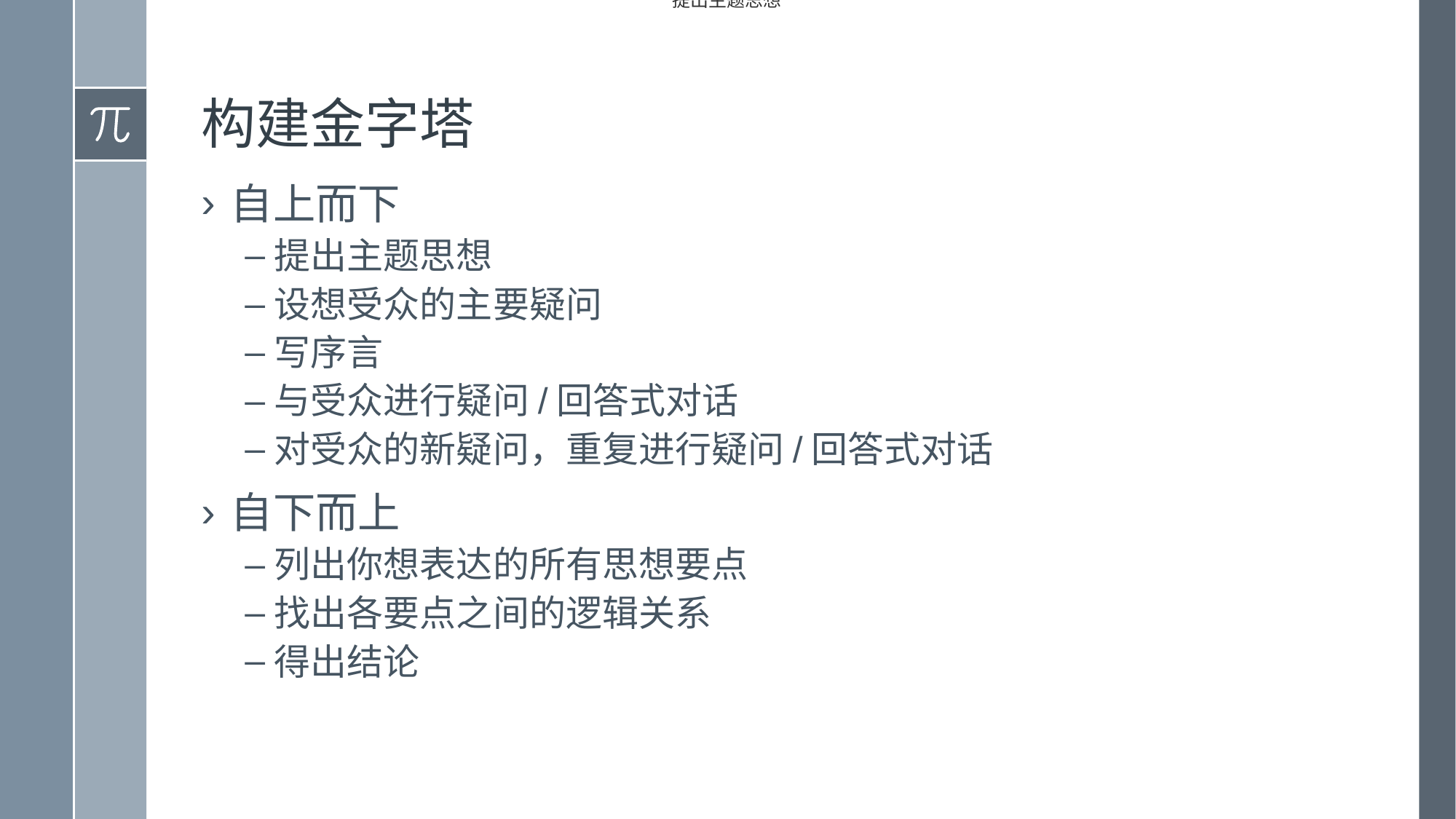

提出主题思想
# 构建金字塔
自上而下
提出主题思想
设想受众的主要疑问
写序言
与受众进行疑问/回答式对话
对受众的新疑问，重复进行疑问/回答式对话
自下而上
列出你想表达的所有思想要点
找出各要点之间的逻辑关系
得出结论